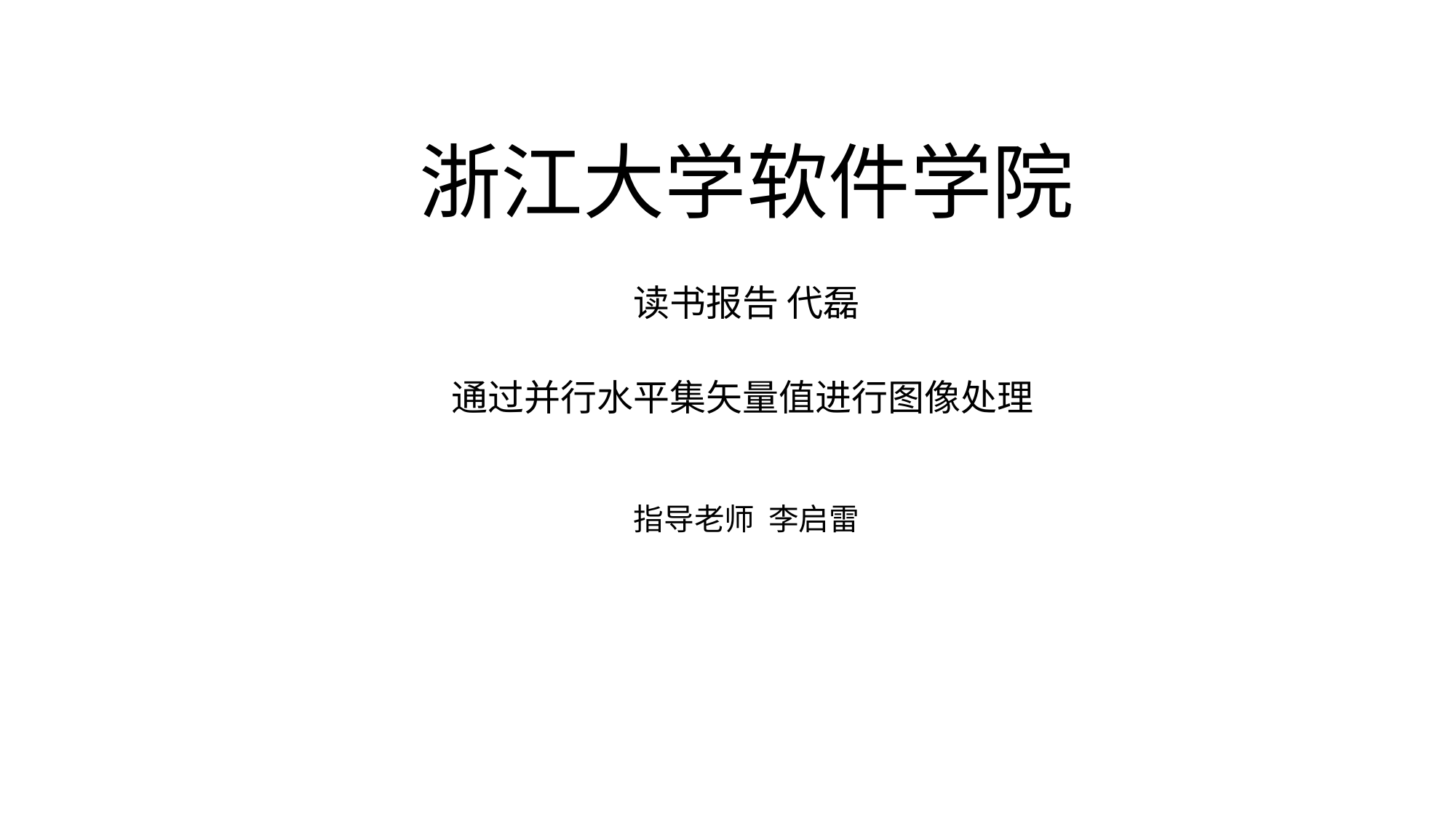

浙江大学软件学院
读书报告 代磊
通过并行水平集矢量值进行图像处理
指导老师  李启雷